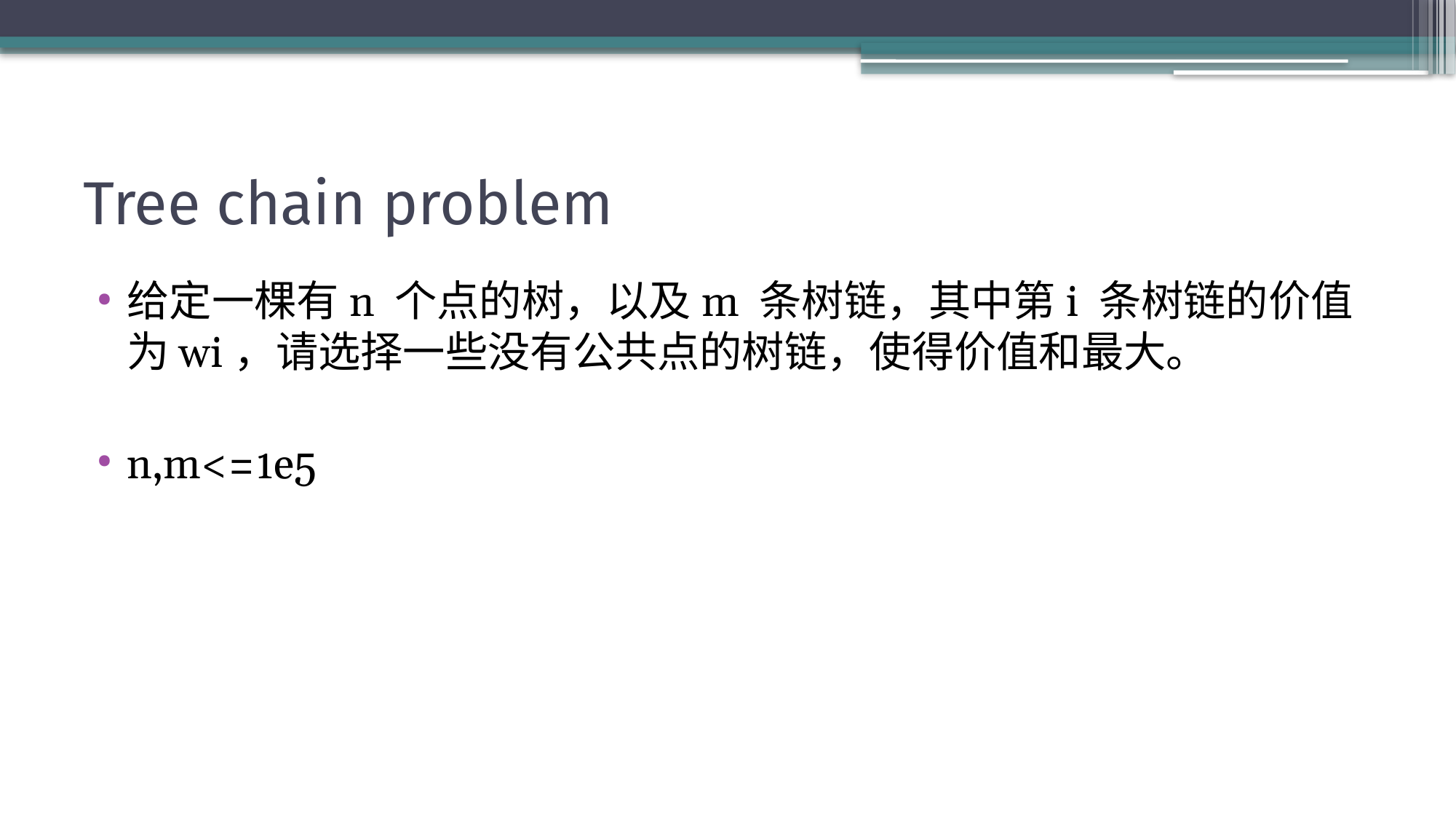

# Tree chain problem
给定一棵有n 个点的树，以及m 条树链，其中第i 条树链的价值为wi，请选择一些没有公共点的树链，使得价值和最大。

n,m<=1e5